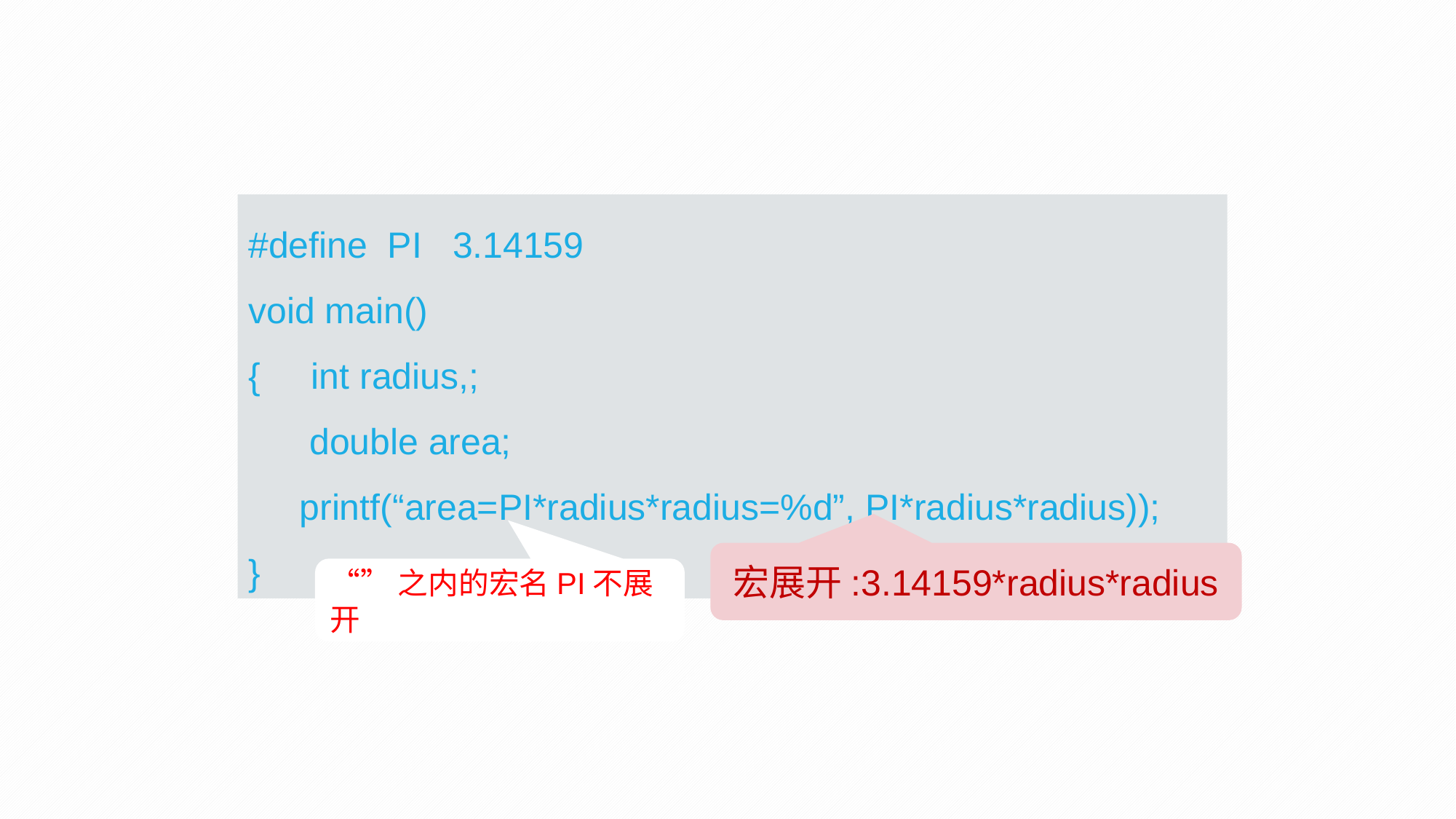

#define  PI   3.14159
void main()
{     int radius,;
      double area;
     printf(“area=PI*radius*radius=%d”, PI*radius*radius));
}
宏展开:3.14159*radius*radius
“”之内的宏名PI不展开